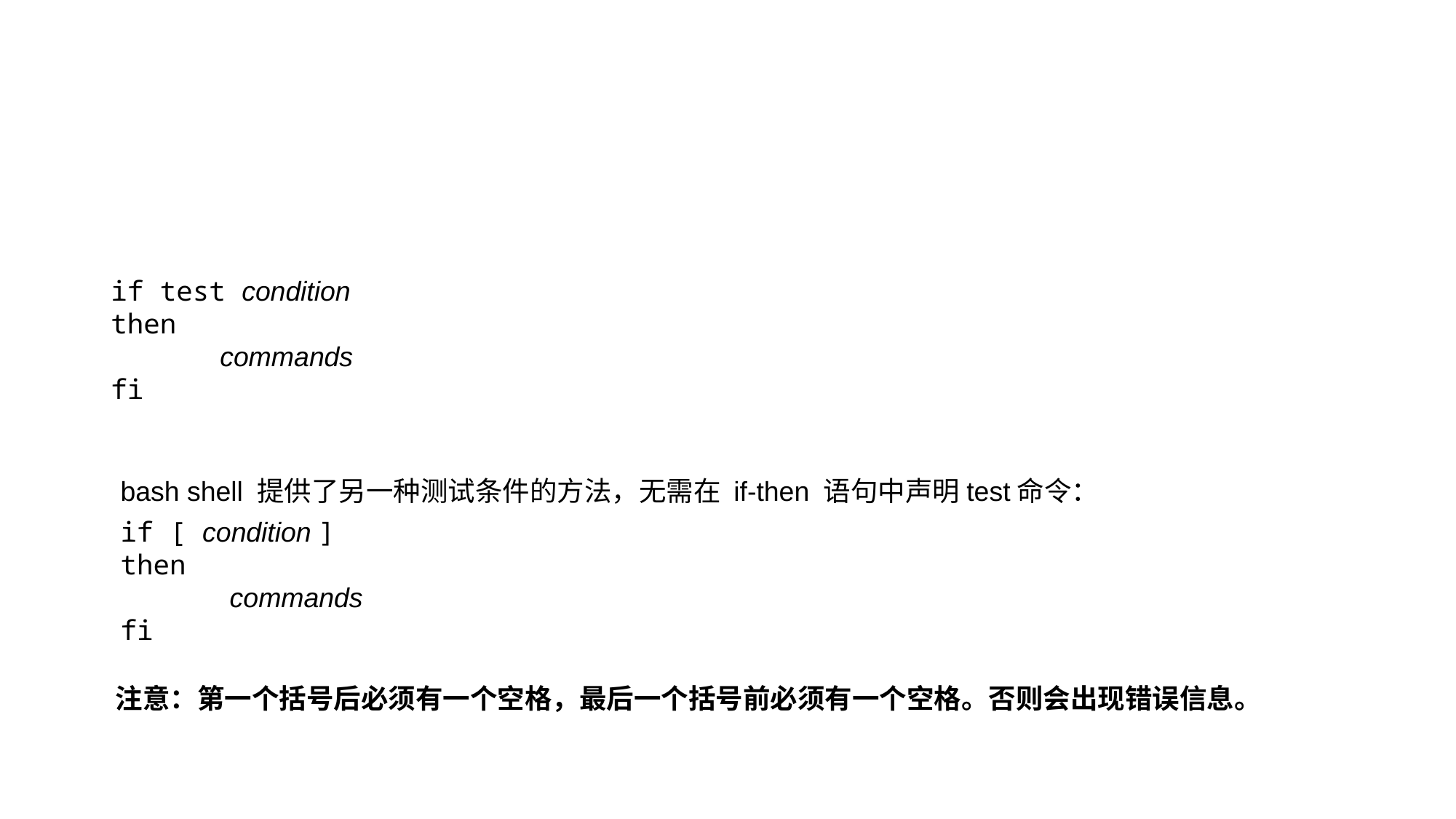

#
if test condition
then
	commands
fi
bash shell 提供了另一种测试条件的方法，无需在 if-then 语句中声明test命令：
if [ condition ]
then
	commands
fi
注意：第一个括号后必须有一个空格，最后一个括号前必须有一个空格。否则会出现错误信息。